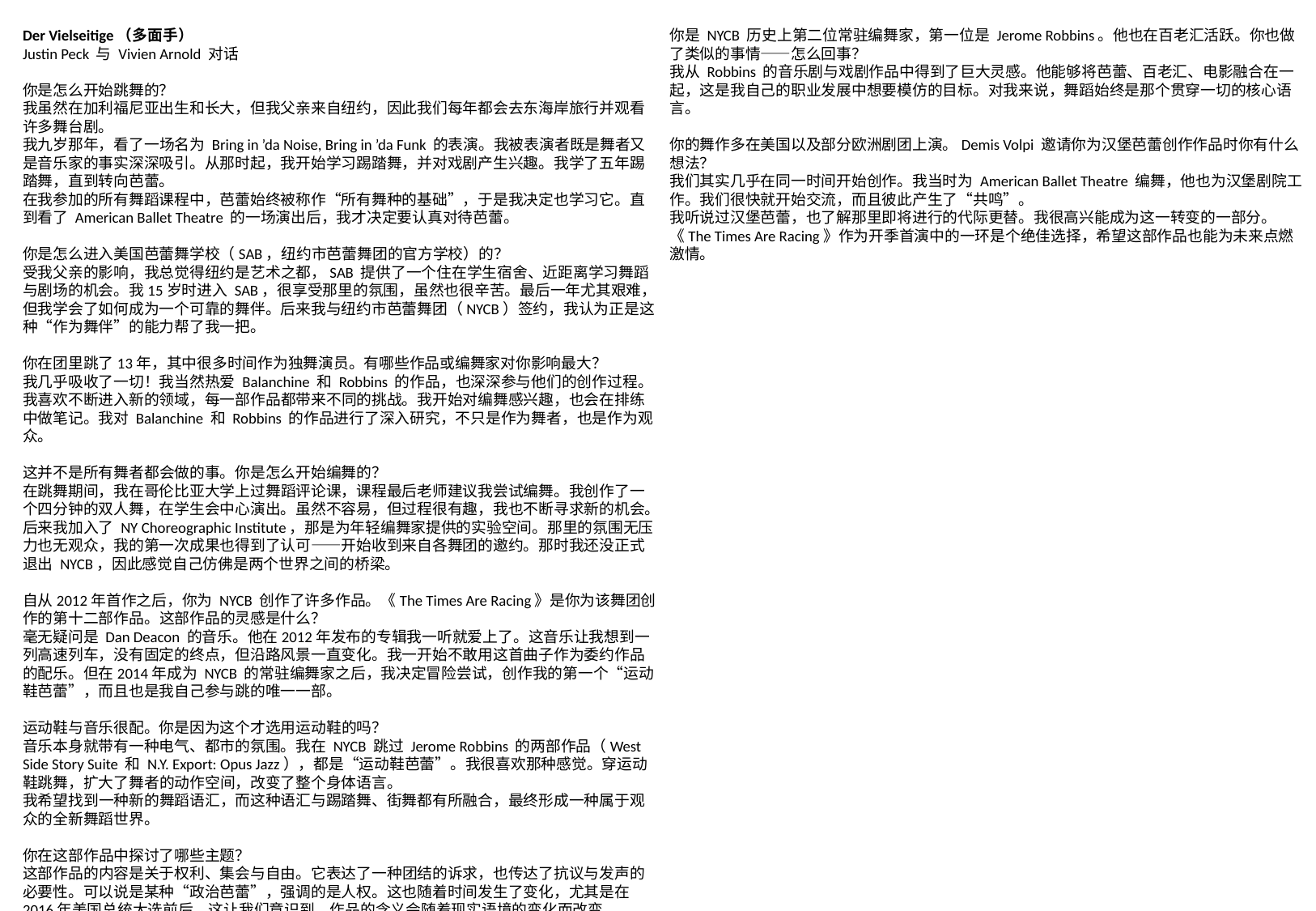

Der Vielseitige（多面手）
Justin Peck 与 Vivien Arnold 对话
你是怎么开始跳舞的？
我虽然在加利福尼亚出生和长大，但我父亲来自纽约，因此我们每年都会去东海岸旅行并观看许多舞台剧。
我九岁那年，看了一场名为 Bring in ’da Noise, Bring in ’da Funk 的表演。我被表演者既是舞者又是音乐家的事实深深吸引。从那时起，我开始学习踢踏舞，并对戏剧产生兴趣。我学了五年踢踏舞，直到转向芭蕾。
在我参加的所有舞蹈课程中，芭蕾始终被称作“所有舞种的基础”，于是我决定也学习它。直到看了 American Ballet Theatre 的一场演出后，我才决定要认真对待芭蕾。

你是怎么进入美国芭蕾舞学校（SAB，纽约市芭蕾舞团的官方学校）的？
受我父亲的影响，我总觉得纽约是艺术之都，SAB 提供了一个住在学生宿舍、近距离学习舞蹈与剧场的机会。我15岁时进入 SAB，很享受那里的氛围，虽然也很辛苦。最后一年尤其艰难，但我学会了如何成为一个可靠的舞伴。后来我与纽约市芭蕾舞团（NYCB）签约，我认为正是这种“作为舞伴”的能力帮了我一把。

你在团里跳了13年，其中很多时间作为独舞演员。有哪些作品或编舞家对你影响最大？
我几乎吸收了一切！我当然热爱 Balanchine 和 Robbins 的作品，也深深参与他们的创作过程。我喜欢不断进入新的领域，每一部作品都带来不同的挑战。我开始对编舞感兴趣，也会在排练中做笔记。我对 Balanchine 和 Robbins 的作品进行了深入研究，不只是作为舞者，也是作为观众。

这并不是所有舞者都会做的事。你是怎么开始编舞的？
在跳舞期间，我在哥伦比亚大学上过舞蹈评论课，课程最后老师建议我尝试编舞。我创作了一个四分钟的双人舞，在学生会中心演出。虽然不容易，但过程很有趣，我也不断寻求新的机会。
后来我加入了 NY Choreographic Institute，那是为年轻编舞家提供的实验空间。那里的氛围无压力也无观众，我的第一次成果也得到了认可——开始收到来自各舞团的邀约。那时我还没正式退出 NYCB，因此感觉自己仿佛是两个世界之间的桥梁。
自从2012年首作之后，你为 NYCB 创作了许多作品。《The Times Are Racing》是你为该舞团创作的第十二部作品。这部作品的灵感是什么？
毫无疑问是 Dan Deacon 的音乐。他在2012年发布的专辑我一听就爱上了。这音乐让我想到一列高速列车，没有固定的终点，但沿路风景一直变化。我一开始不敢用这首曲子作为委约作品的配乐。但在2014年成为 NYCB 的常驻编舞家之后，我决定冒险尝试，创作我的第一个“运动鞋芭蕾”，而且也是我自己参与跳的唯一一部。
运动鞋与音乐很配。你是因为这个才选用运动鞋的吗？
音乐本身就带有一种电气、都市的氛围。我在 NYCB 跳过 Jerome Robbins 的两部作品（West Side Story Suite 和 N.Y. Export: Opus Jazz），都是“运动鞋芭蕾”。我很喜欢那种感觉。穿运动鞋跳舞，扩大了舞者的动作空间，改变了整个身体语言。
我希望找到一种新的舞蹈语汇，而这种语汇与踢踏舞、街舞都有所融合，最终形成一种属于观众的全新舞蹈世界。

你在这部作品中探讨了哪些主题？
这部作品的内容是关于权利、集会与自由。它表达了一种团结的诉求，也传达了抗议与发声的必要性。可以说是某种“政治芭蕾”，强调的是人权。这也随着时间发生了变化，尤其是在2016年美国总统大选前后。这让我们意识到，作品的含义会随着现实语境的变化而改变。

你是 NYCB 历史上第二位常驻编舞家，第一位是 Jerome Robbins。他也在百老汇活跃。你也做了类似的事情——怎么回事？
我从 Robbins 的音乐剧与戏剧作品中得到了巨大灵感。他能够将芭蕾、百老汇、电影融合在一起，这是我自己的职业发展中想要模仿的目标。对我来说，舞蹈始终是那个贯穿一切的核心语言。

你的舞作多在美国以及部分欧洲剧团上演。Demis Volpi 邀请你为汉堡芭蕾创作作品时你有什么想法？
我们其实几乎在同一时间开始创作。我当时为 American Ballet Theatre 编舞，他也为汉堡剧院工作。我们很快就开始交流，而且彼此产生了“共鸣”。
我听说过汉堡芭蕾，也了解那里即将进行的代际更替。我很高兴能成为这一转变的一部分。《The Times Are Racing》作为开季首演中的一环是个绝佳选择，希望这部作品也能为未来点燃激情。